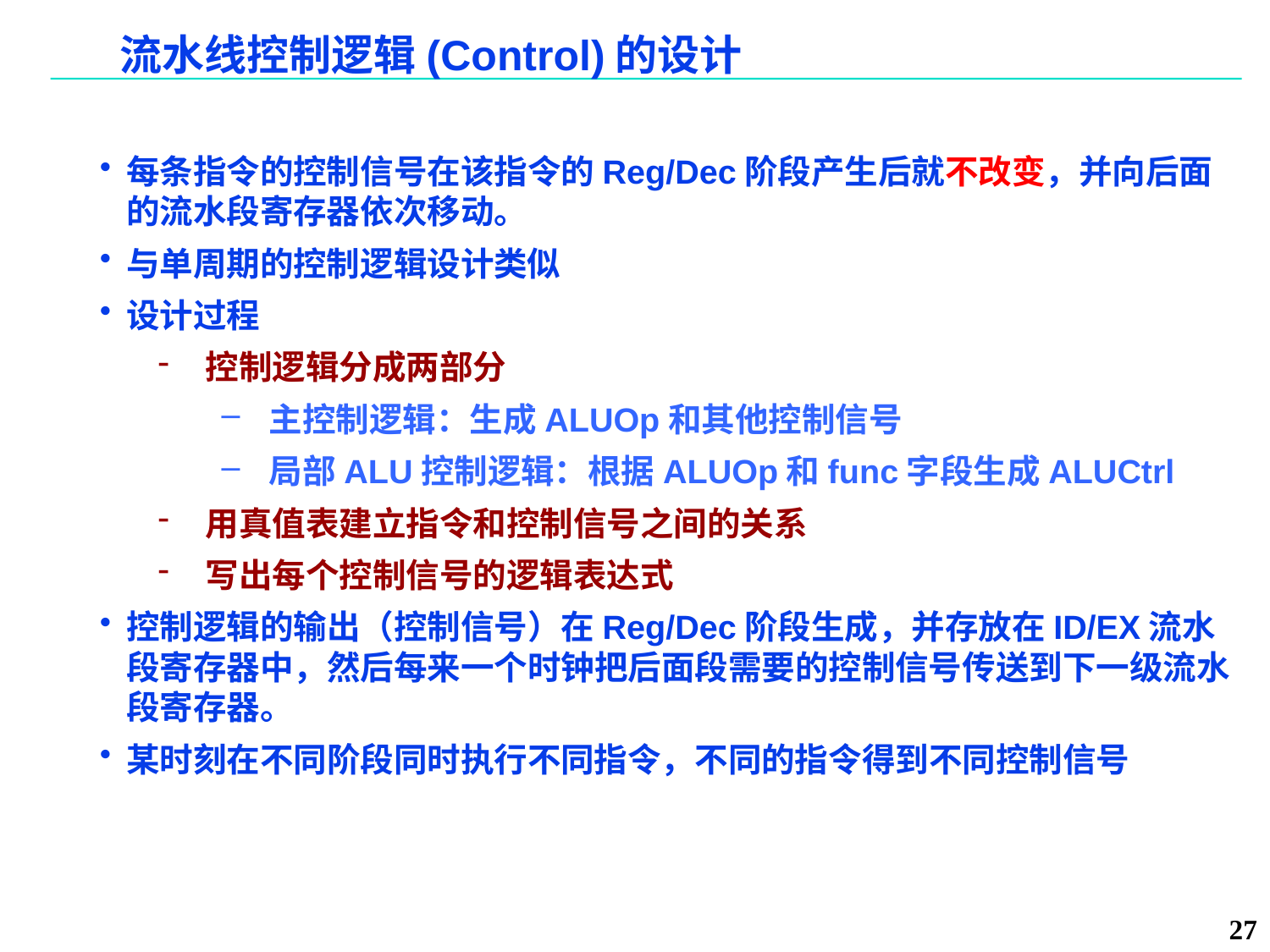

# 流水线控制逻辑(Control)的设计
每条指令的控制信号在该指令的Reg/Dec阶段产生后就不改变，并向后面的流水段寄存器依次移动。
与单周期的控制逻辑设计类似
设计过程
控制逻辑分成两部分
主控制逻辑：生成ALUOp和其他控制信号
局部ALU控制逻辑：根据ALUOp和func字段生成ALUCtrl
用真值表建立指令和控制信号之间的关系
写出每个控制信号的逻辑表达式
控制逻辑的输出（控制信号）在Reg/Dec阶段生成，并存放在ID/EX流水段寄存器中，然后每来一个时钟把后面段需要的控制信号传送到下一级流水段寄存器。
某时刻在不同阶段同时执行不同指令，不同的指令得到不同控制信号